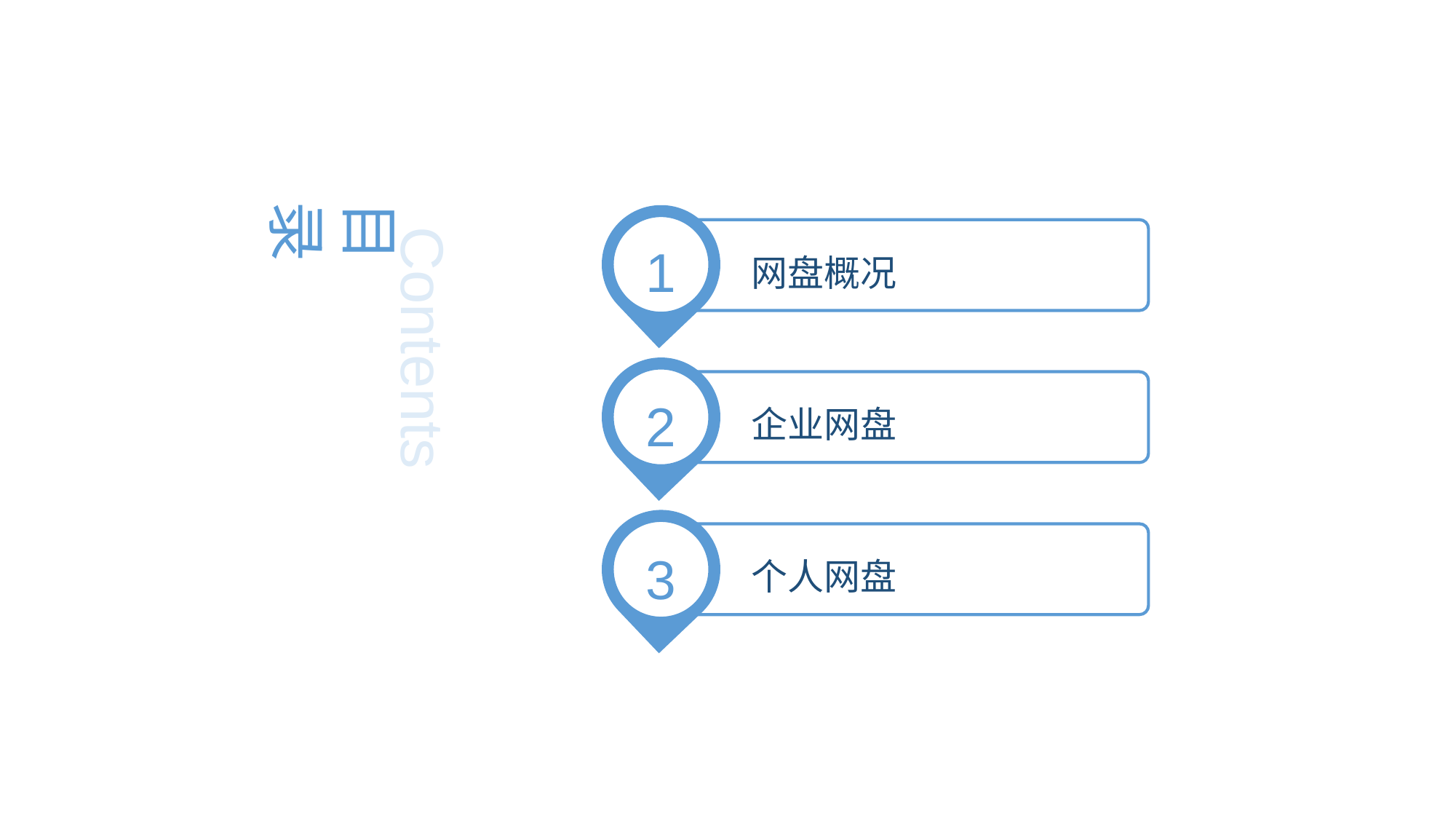

目 录
1
Contents
网盘概况
2
企业网盘
3
个人网盘